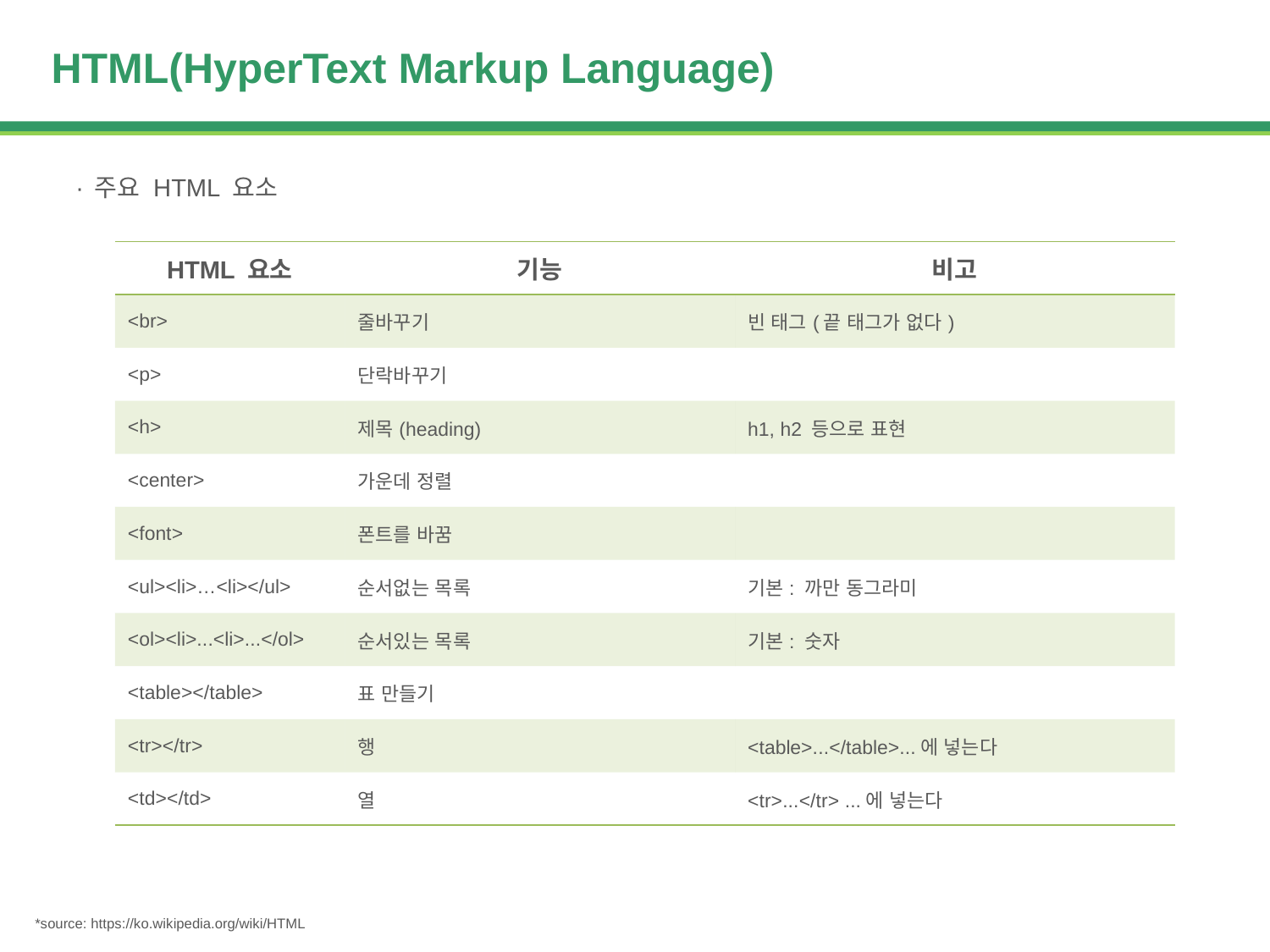

HTML(HyperText Markup Language)

∙ 주요 HTML 요소
| HTML 요소 | 기능 | 비고 |
| --- | --- | --- |
| <br> | 줄바꾸기 | 빈 태그(끝 태그가 없다) |
| <p> | 단락바꾸기 |  |
| <h> | 제목(heading) | h1, h2 등으로 표현 |
| <center> | 가운데 정렬 |  |
| <font> | 폰트를 바꿈 |  |
| <ul><li>…<li></ul> | 순서없는 목록 | 기본: 까만 동그라미 |
| <ol><li>...<li>...</ol> | 순서있는 목록 | 기본: 숫자 |
| <table></table> | 표 만들기 |  |
| <tr></tr> | 행 | <table>...</table>...에 넣는다 |
| <td></td> | 열 | <tr>...</tr> ...에 넣는다 |
*source: https://ko.wikipedia.org/wiki/HTML